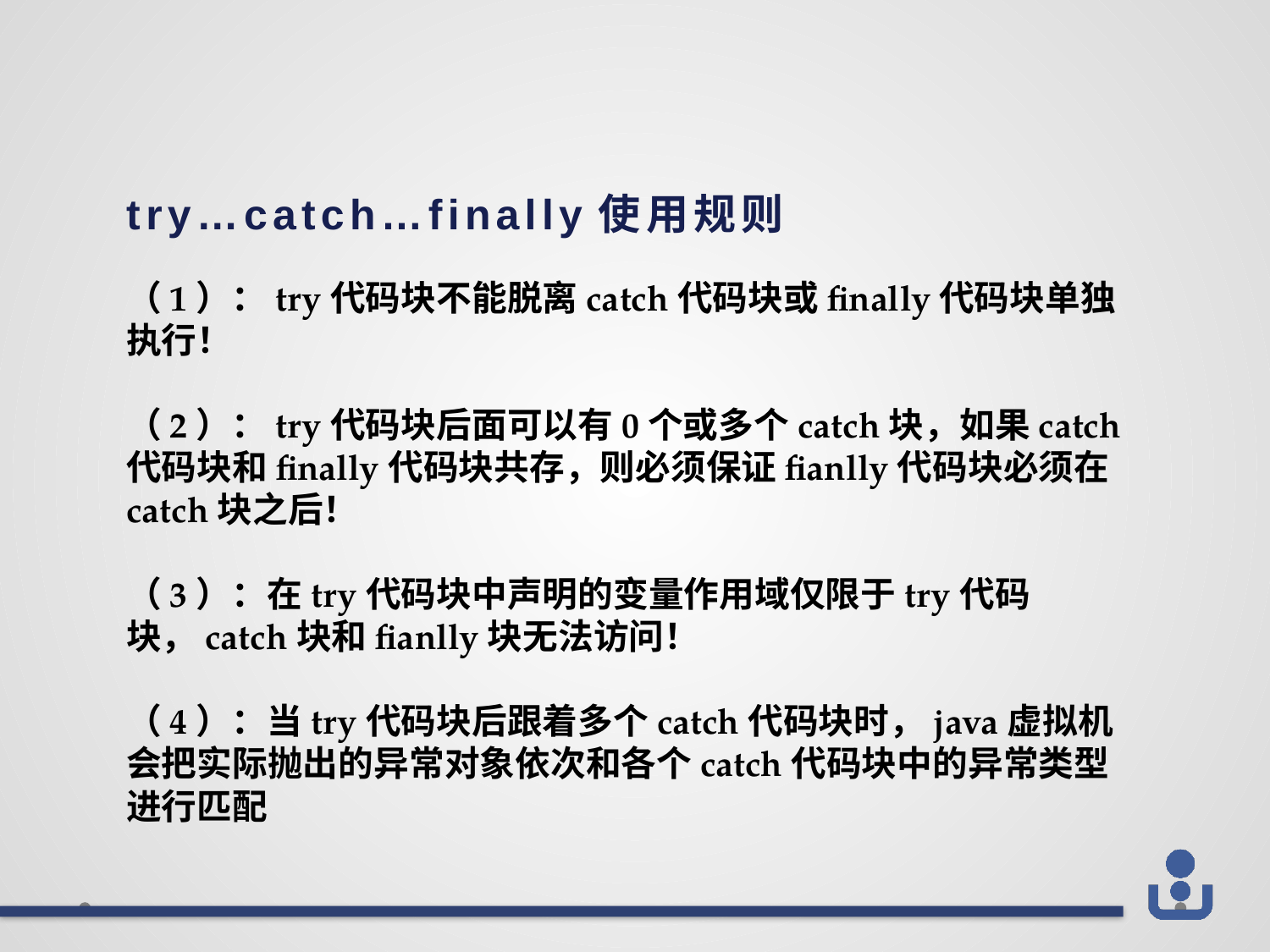

try…catch…finally使用规则

（1）：try代码块不能脱离catch代码块或finally代码块单独执行！

（2）：try代码块后面可以有0个或多个catch块，如果catch代码块和finally代码块共存，则必须保证fianlly代码块必须在catch块之后！

（3）：在try代码块中声明的变量作用域仅限于try代码块，catch块和fianlly块无法访问！

（4）：当try代码块后跟着多个catch代码块时，java虚拟机会把实际抛出的异常对象依次和各个catch代码块中的异常类型进行匹配